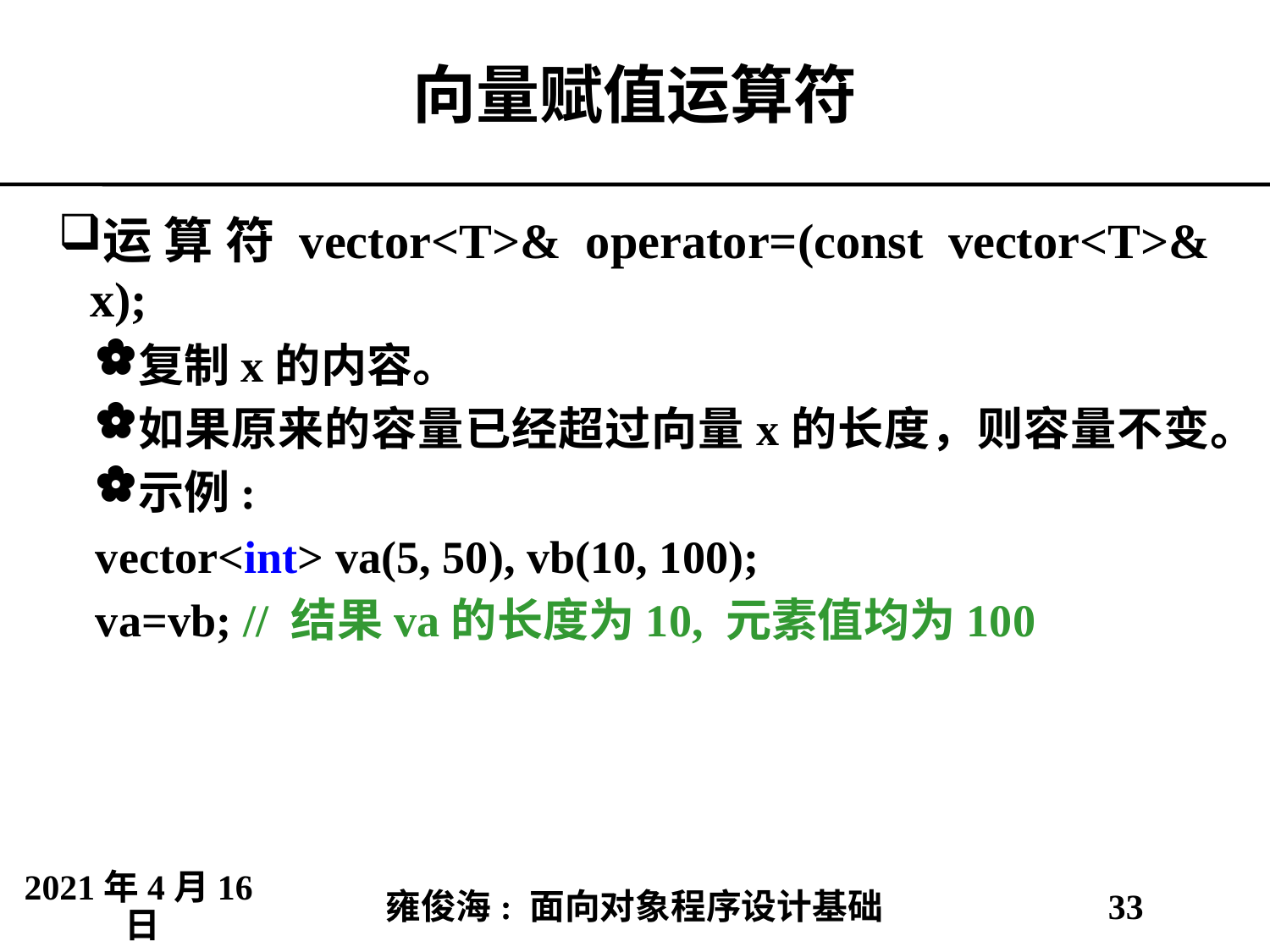

# 向量赋值运算符

运算符vector<T>& operator=(const vector<T>& x);
复制x的内容。
如果原来的容量已经超过向量x的长度，则容量不变。
示例:
vector<int> va(5, 50), vb(10, 100);
va=vb; // 结果va的长度为10, 元素值均为100
2021年4月16日
雍俊海: 面向对象程序设计基础
33